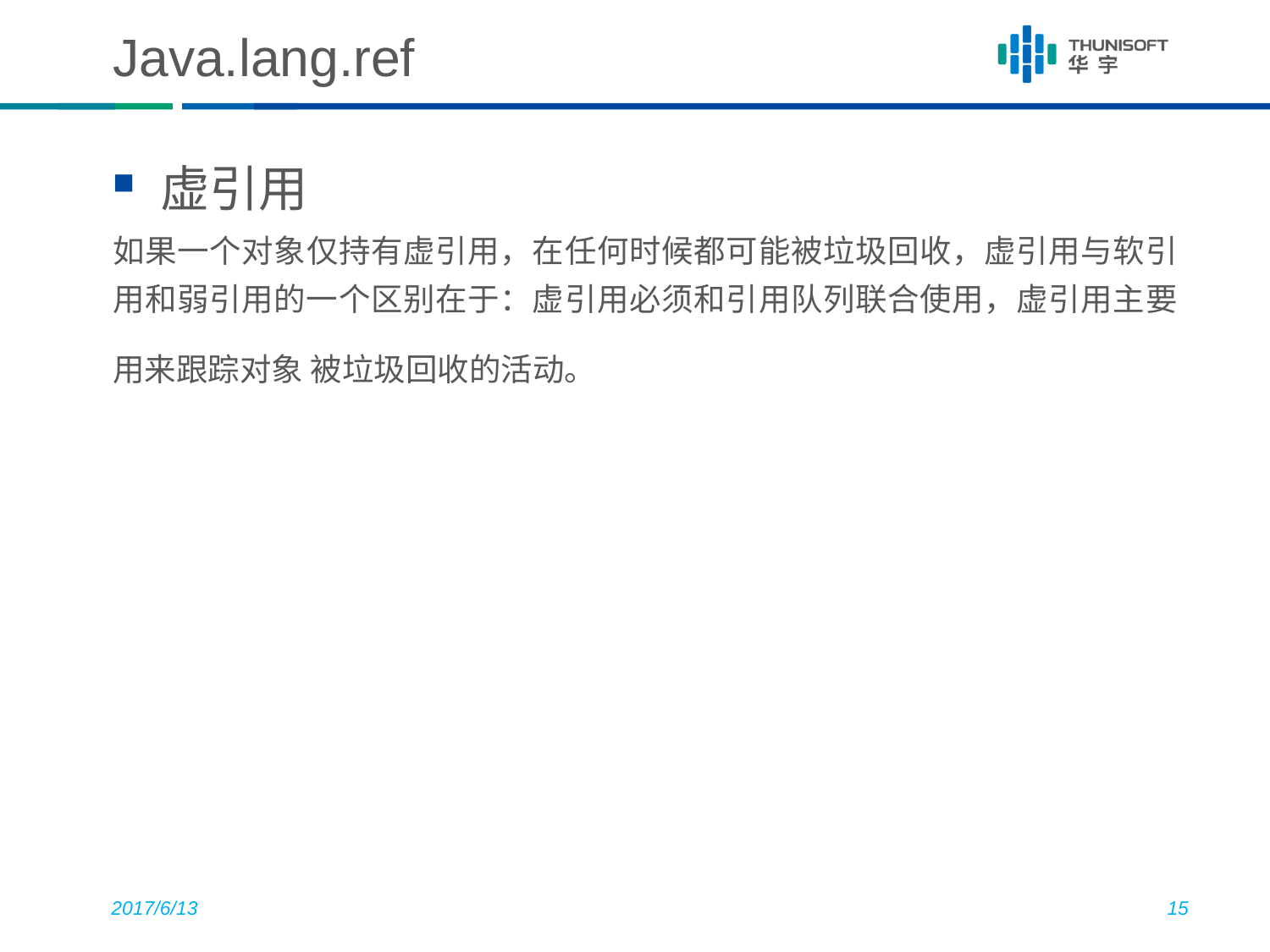

# Java.lang.ref
虚引用
如果一个对象仅持有虚引用，在任何时候都可能被垃圾回收，虚引用与软引用和弱引用的一个区别在于：虚引用必须和引用队列联合使用，虚引用主要用来跟踪对象 被垃圾回收的活动。
2017/6/13
15